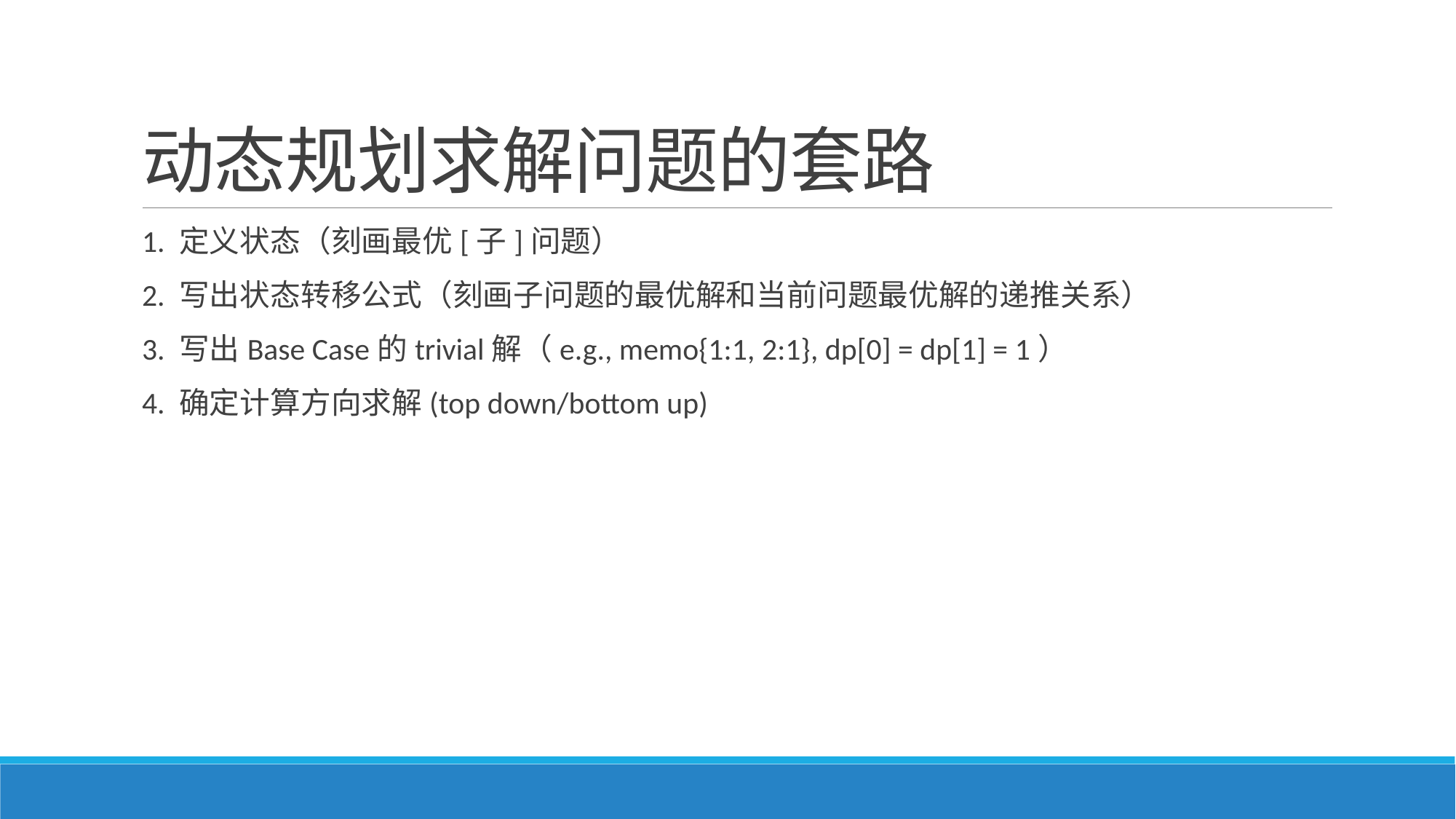

# 动态规划求解问题的套路
1. 定义状态（刻画最优[子]问题）
2. 写出状态转移公式（刻画子问题的最优解和当前问题最优解的递推关系）
3. 写出Base Case的trivial解（e.g., memo{1:1, 2:1}, dp[0] = dp[1] = 1）
4. 确定计算方向求解(top down/bottom up)